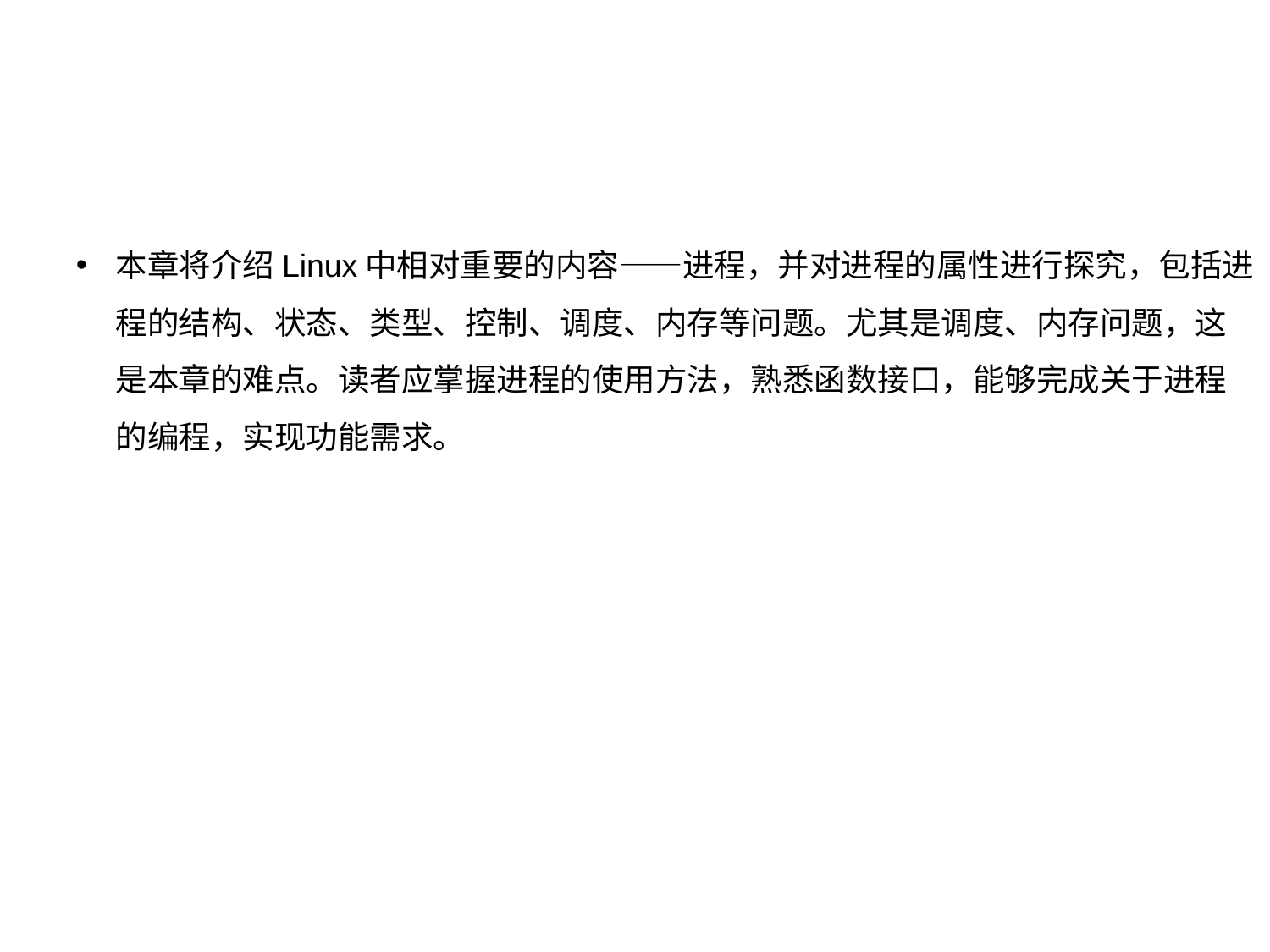

本章将介绍Linux中相对重要的内容——进程，并对进程的属性进行探究，包括进程的结构、状态、类型、控制、调度、内存等问题。尤其是调度、内存问题，这是本章的难点。读者应掌握进程的使用方法，熟悉函数接口，能够完成关于进程的编程，实现功能需求。